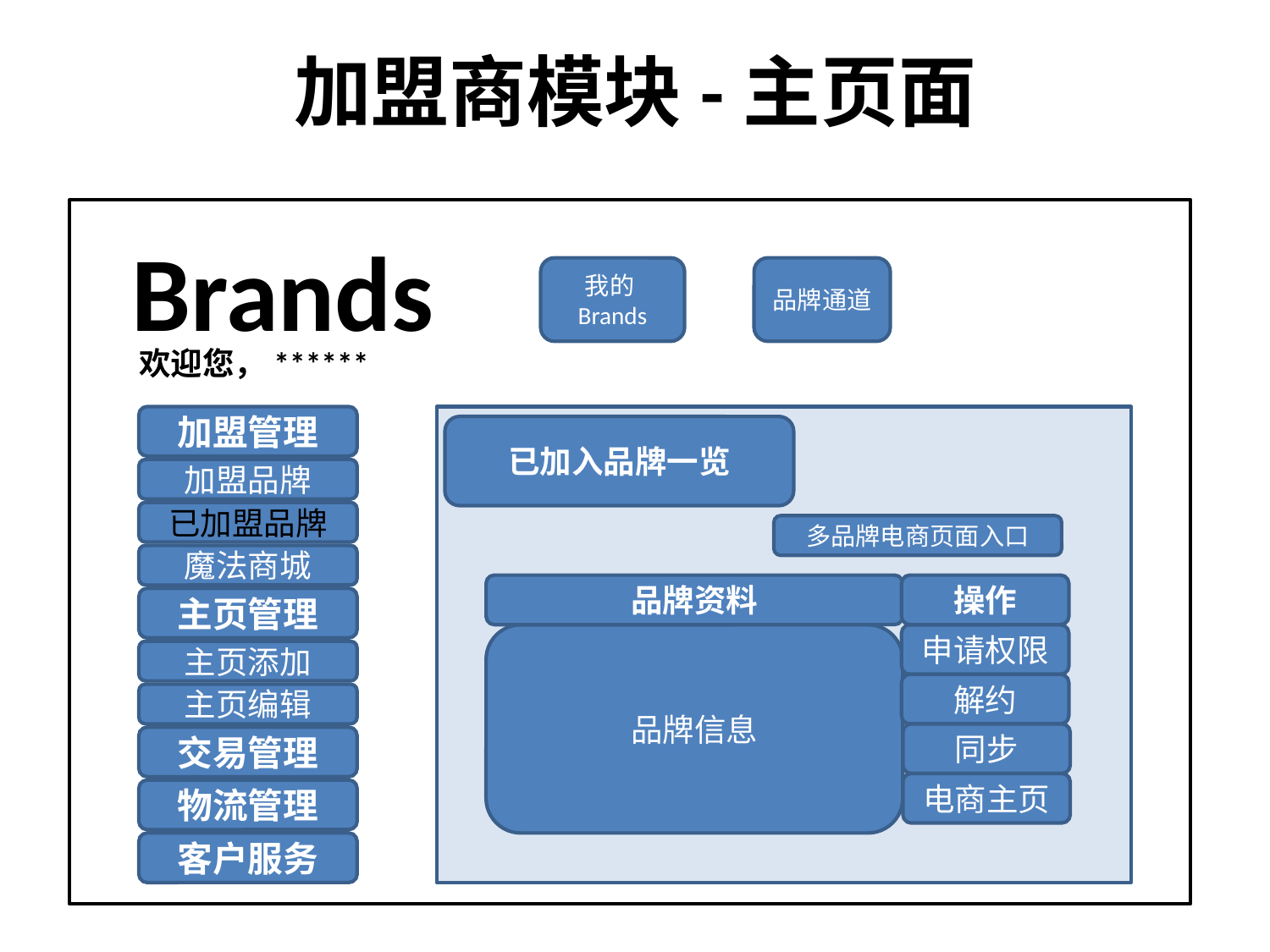

# 加盟商模块-主页面

Brands
我的Brands
品牌通道
欢迎您，******
加盟管理
内容空间
已加入品牌一览
加盟品牌
已加盟品牌
多品牌电商页面入口
魔法商城
品牌资料
操作
主页管理
品牌信息
申请权限
主页添加
解约
主页编辑
同步
交易管理
电商主页
物流管理
客户服务